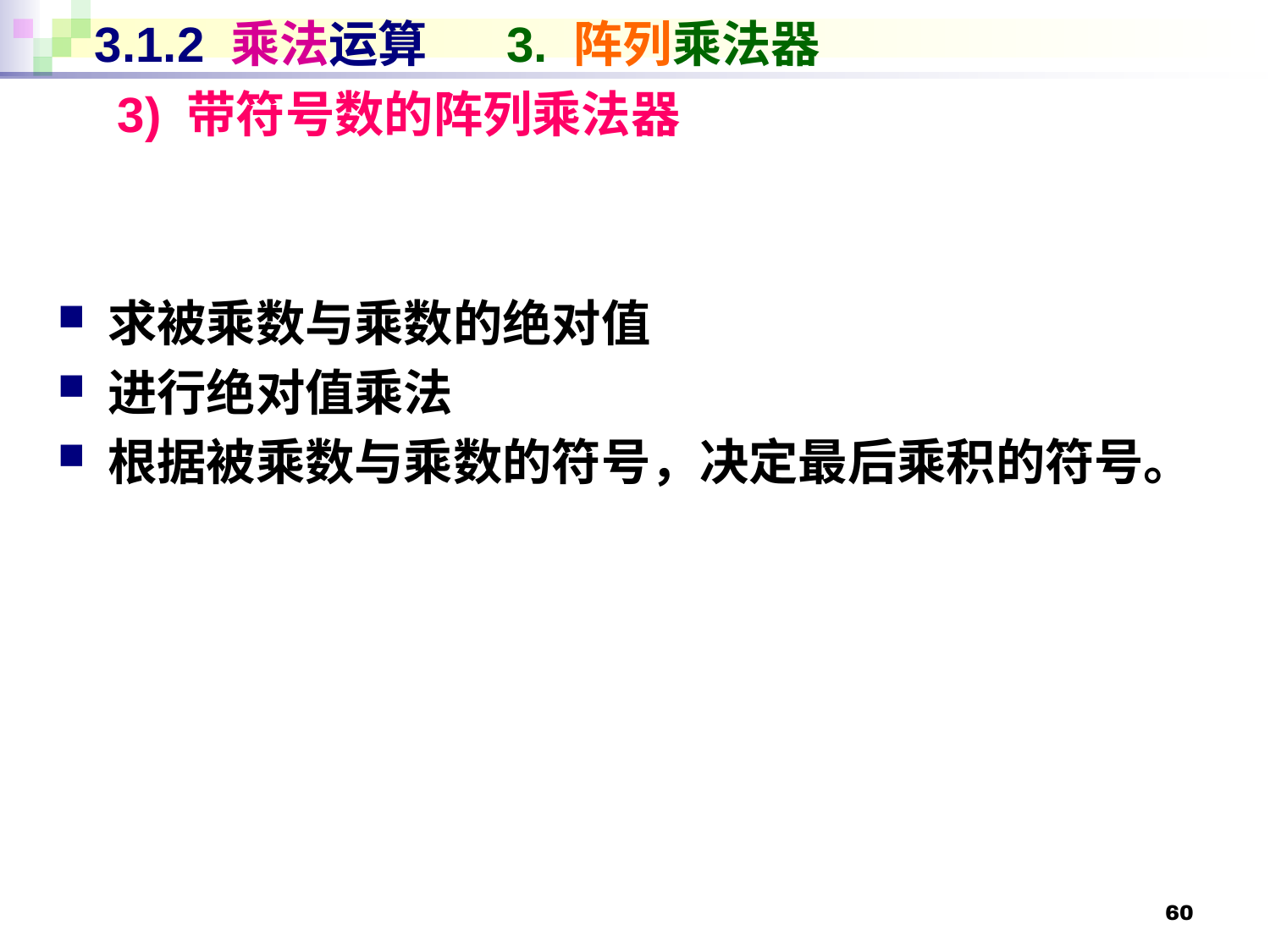

# 3.1.2 乘法运算      3. 阵列乘法器
3) 带符号数的阵列乘法器
求被乘数与乘数的绝对值
进行绝对值乘法
根据被乘数与乘数的符号，决定最后乘积的符号。
60